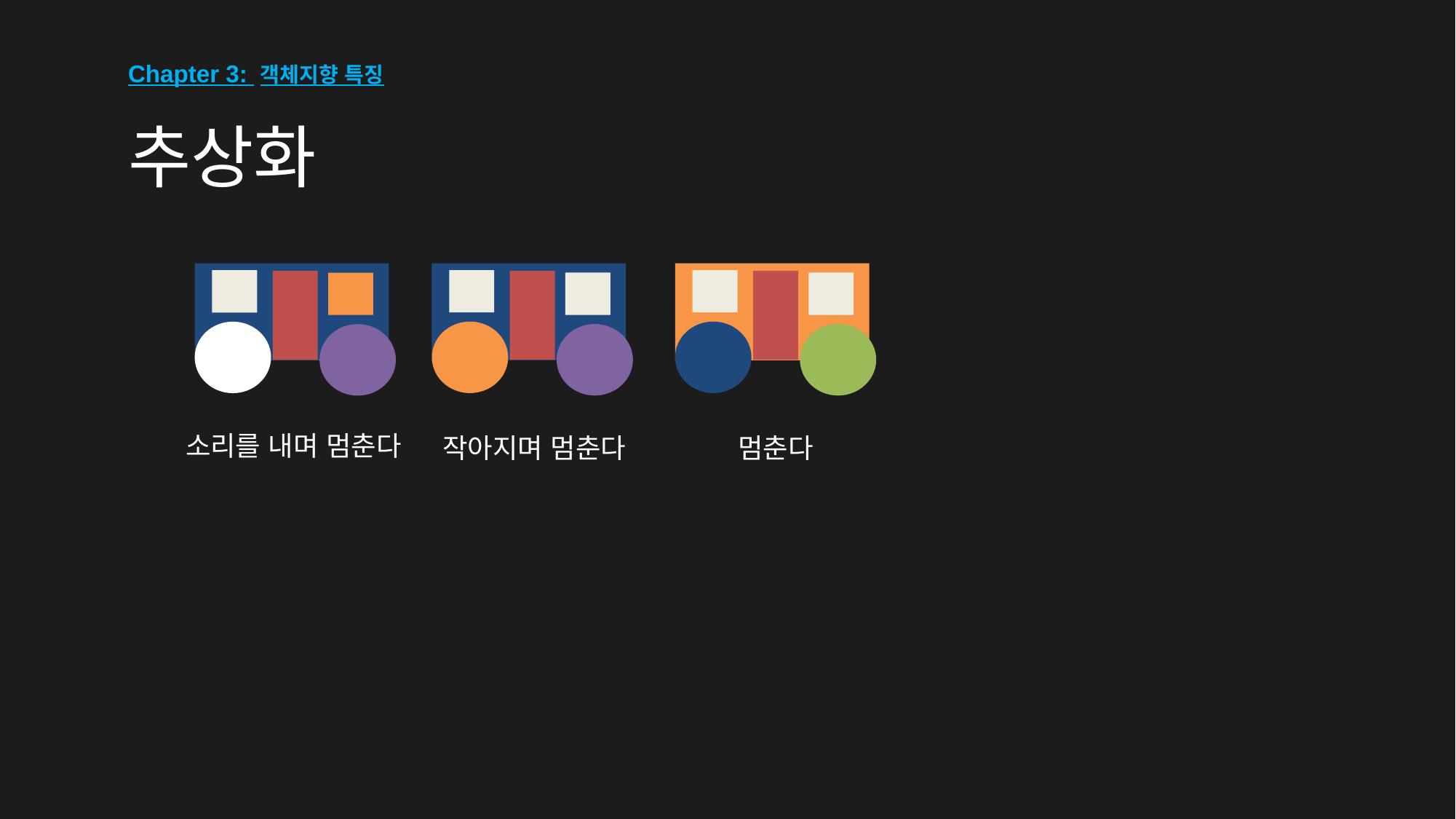

Chapter 3: 객체지향 특징
추상화

소리를 내며 멈춘다
작아지며 멈춘다
멈춘다